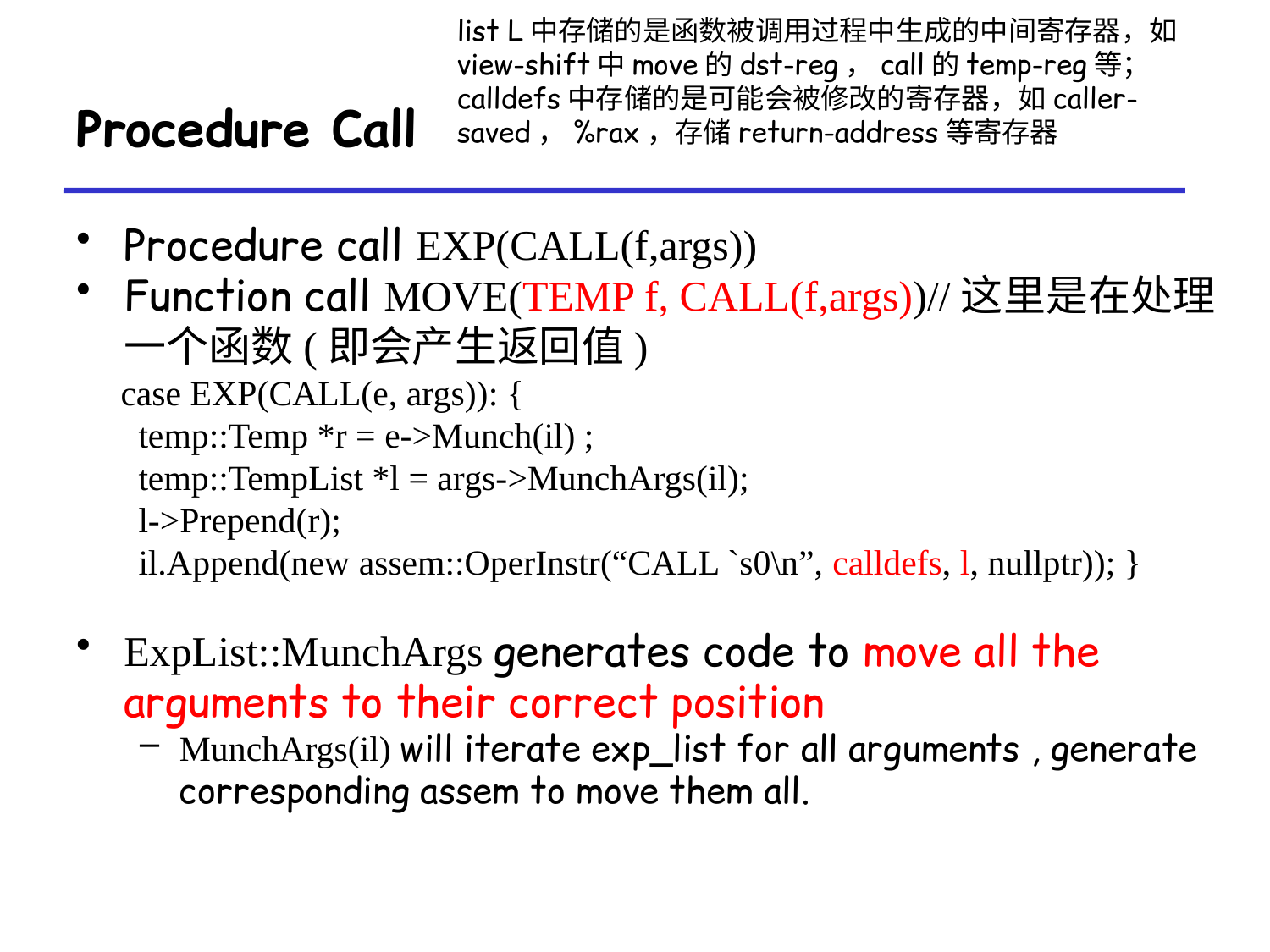

list L中存储的是函数被调用过程中生成的中间寄存器，如view-shift中move的dst-reg，call的temp-reg等；calldefs中存储的是可能会被修改的寄存器，如caller-saved，%rax，存储return-address等寄存器
# Procedure Call
Procedure call EXP(CALL(f,args))
Function call MOVE(TEMP f, CALL(f,args))//这里是在处理一个函数(即会产生返回值)
     case EXP(CALL(e, args)): {
       temp::Temp *r = e->Munch(il) ;
       temp::TempList *l = args->MunchArgs(il);
       l->Prepend(r);
       il.Append(new assem::OperInstr(“CALL `s0\n”, calldefs, l, nullptr)); }

ExpList::MunchArgs generates code to move all the arguments to their correct position
MunchArgs(il) will iterate exp_list for all arguments , generate corresponding assem to move them all.

62